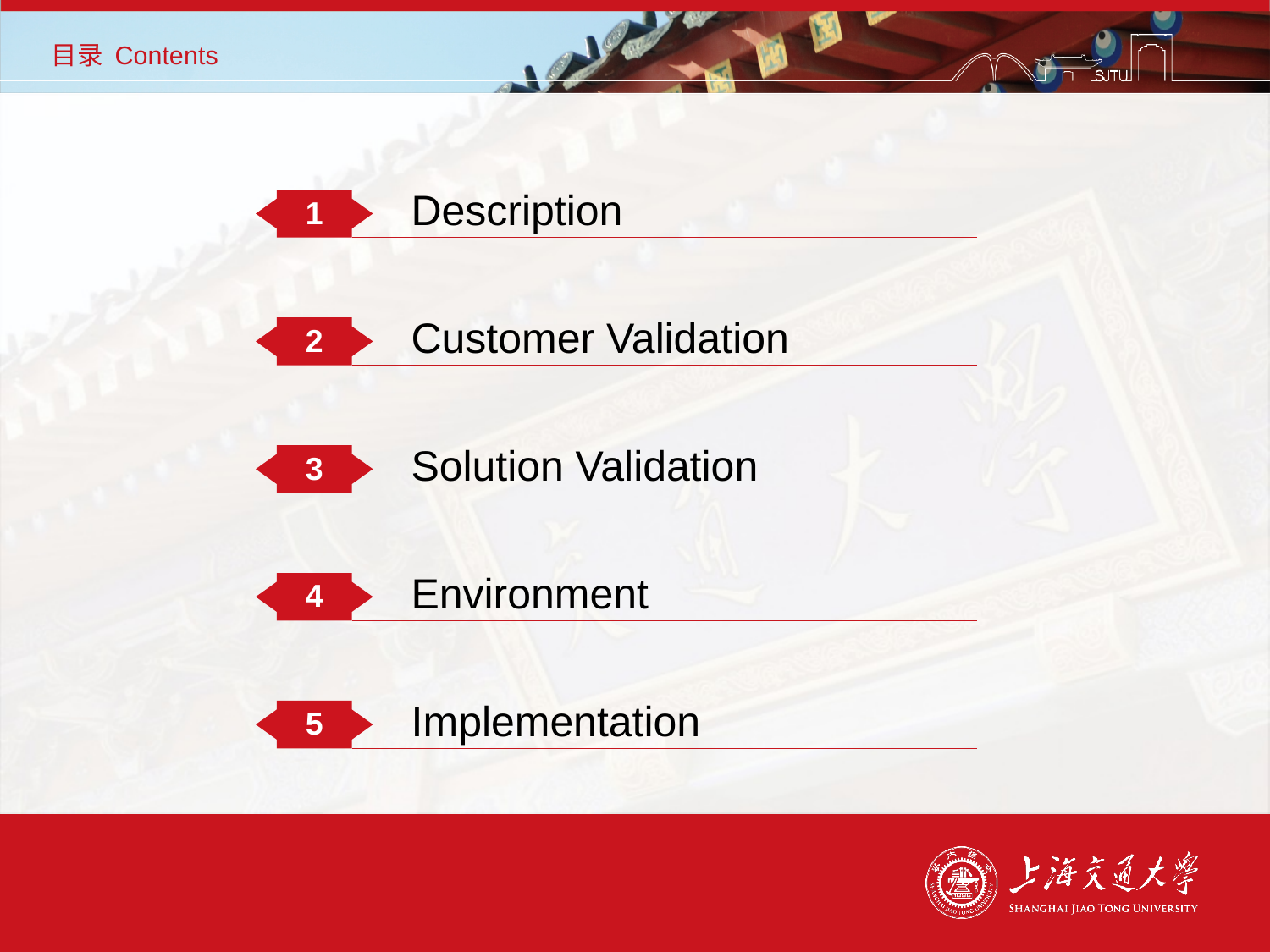

# 目录 Contents
Description
1

Customer Validation
2

Solution Validation
3

Environment
4

Implementation
5